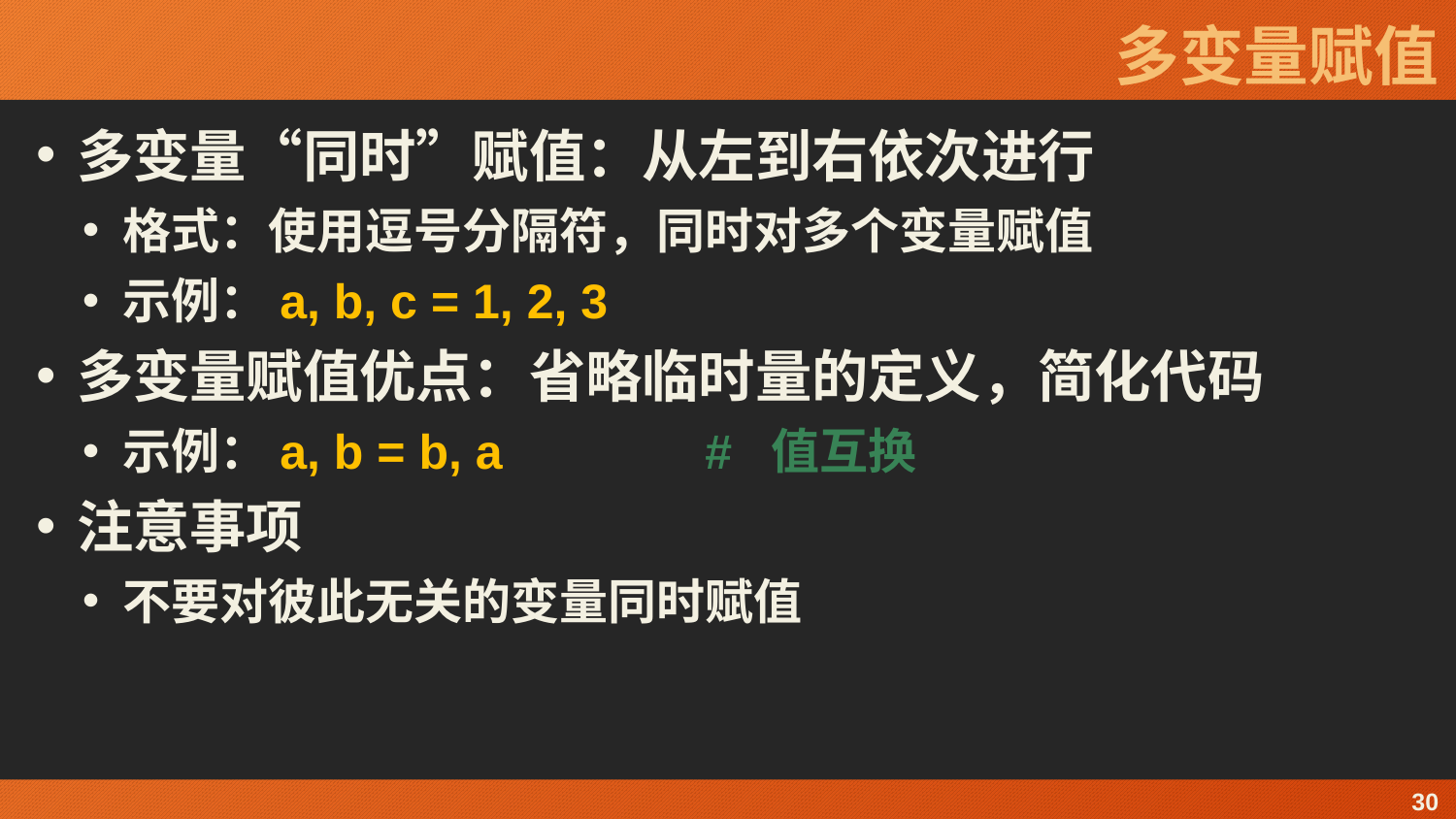

# 多变量赋值
多变量“同时”赋值：从左到右依次进行
格式：使用逗号分隔符，同时对多个变量赋值
示例：a, b, c = 1, 2, 3
多变量赋值优点：省略临时量的定义，简化代码
示例：a, b = b, a		#  值互换
注意事项
不要对彼此无关的变量同时赋值
30